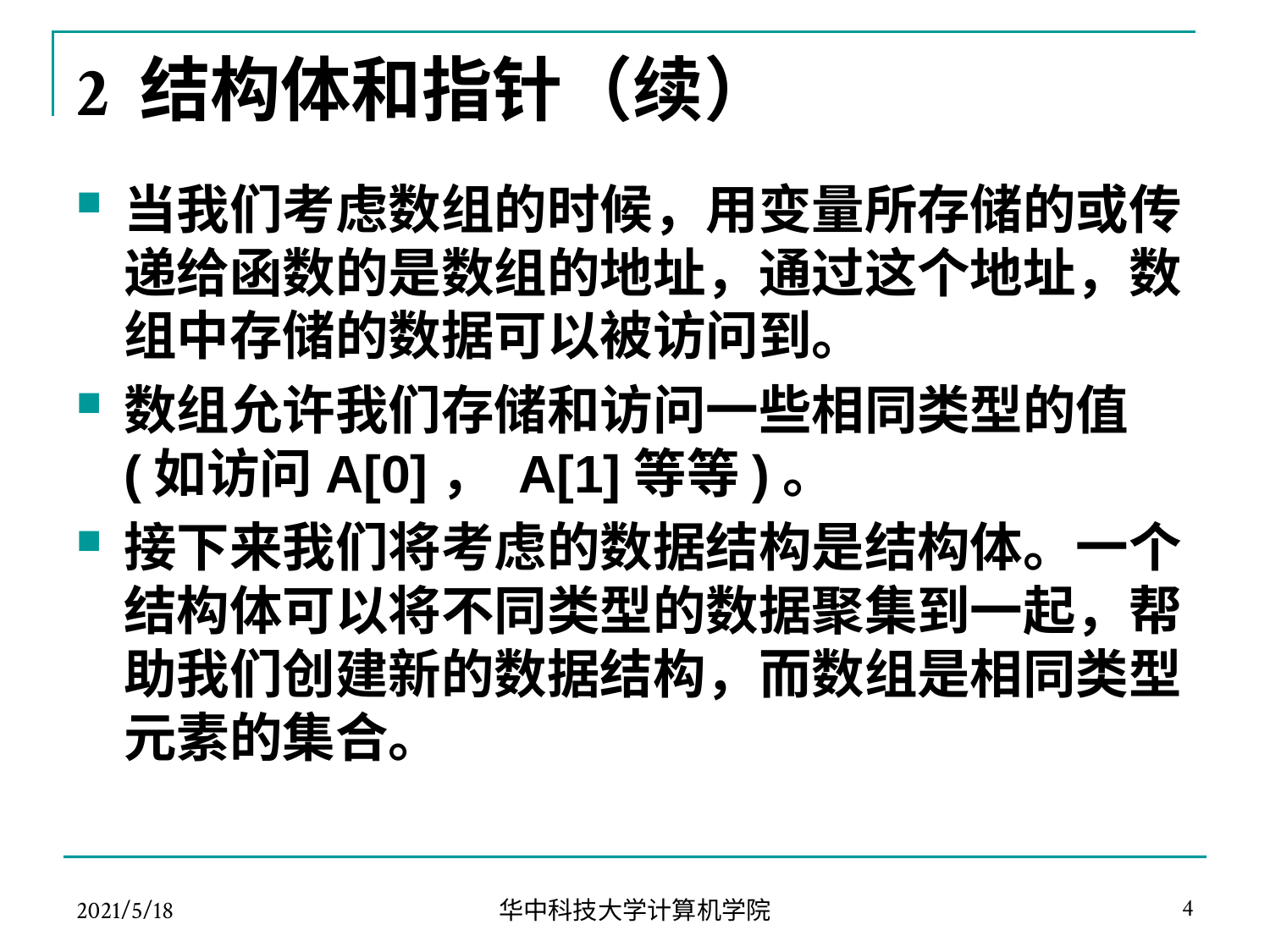

# 2 结构体和指针（续）
当我们考虑数组的时候，用变量所存储的或传递给函数的是数组的地址，通过这个地址，数组中存储的数据可以被访问到。
数组允许我们存储和访问一些相同类型的值(如访问A[0]， A[1]等等)。
接下来我们将考虑的数据结构是结构体。一个结构体可以将不同类型的数据聚集到一起，帮助我们创建新的数据结构，而数组是相同类型元素的集合。
2021/5/18
4
华中科技大学计算机学院